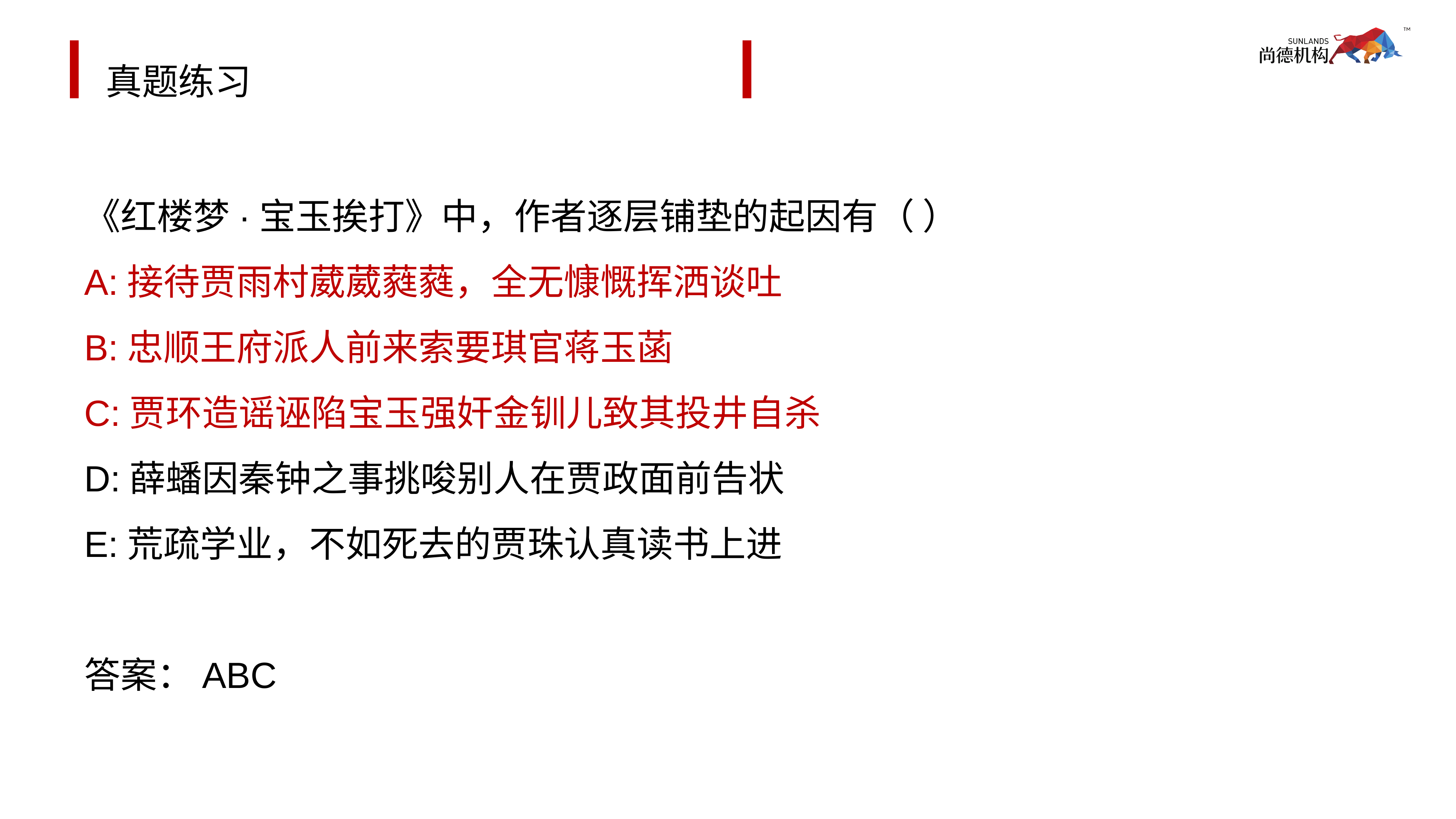

# 真题练习
《红楼梦·宝玉挨打》中，作者逐层铺垫的起因有（ ）
A:接待贾雨村葳葳蕤蕤，全无慷慨挥洒谈吐
B:忠顺王府派人前来索要琪官蒋玉菡
C:贾环造谣诬陷宝玉强奸金钏儿致其投井自杀
D:薛蟠因秦钟之事挑唆别人在贾政面前告状
E:荒疏学业，不如死去的贾珠认真读书上进

答案：ABC